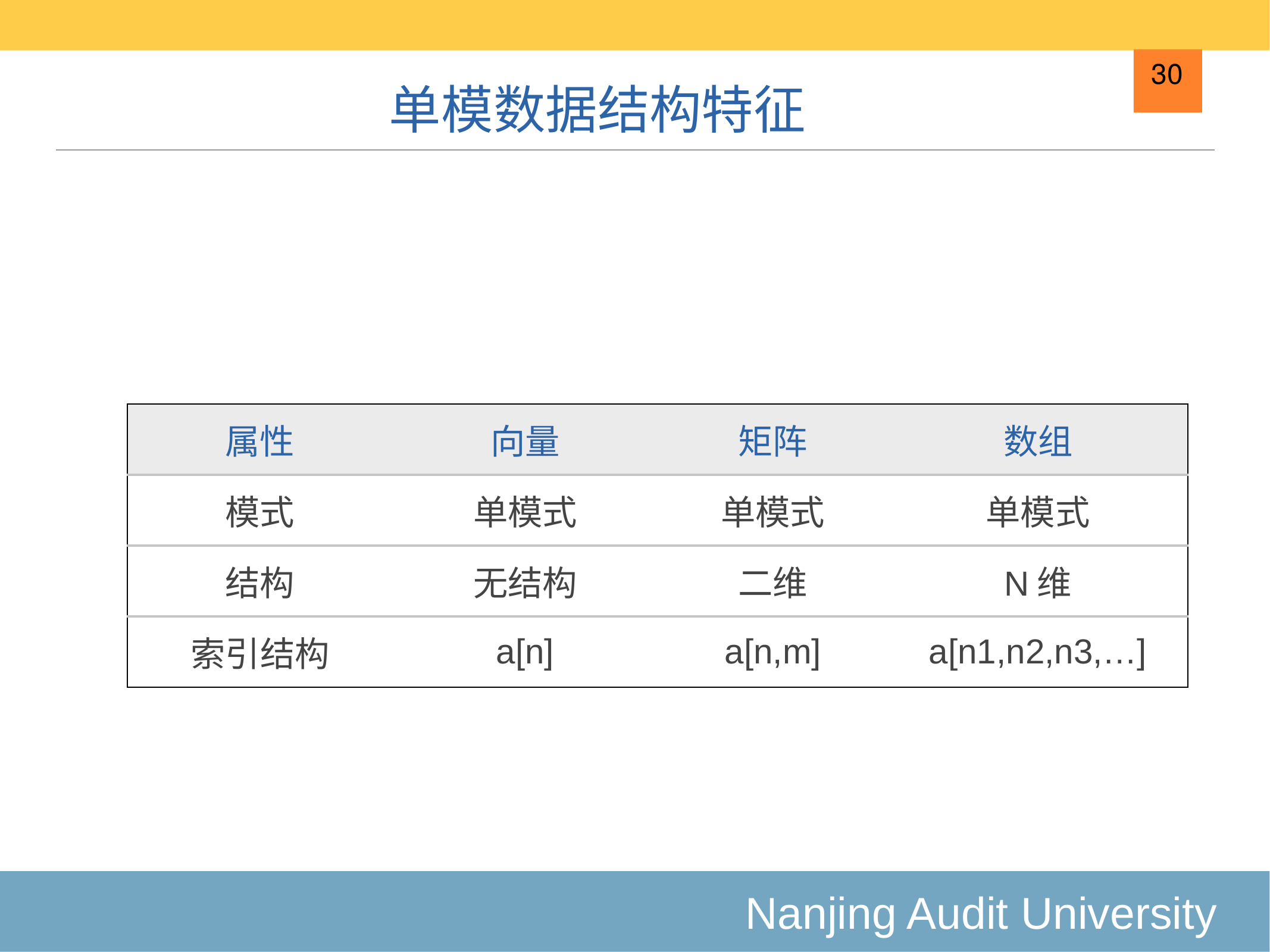

# 单模数据结构特征
30
向量、矩阵、数组 只允许存储相同类型数据，这三类变量既是常用工具，也是其他类型变量构建的基础
| 属性 | 向量 | 矩阵 | 数组 |
| --- | --- | --- | --- |
| 模式 | 单模式 | 单模式 | 单模式 |
| 结构 | 无结构 | 二维 | N维 |
| 索引结构 | a[n] | a[n,m] | a[n1,n2,n3,…] |